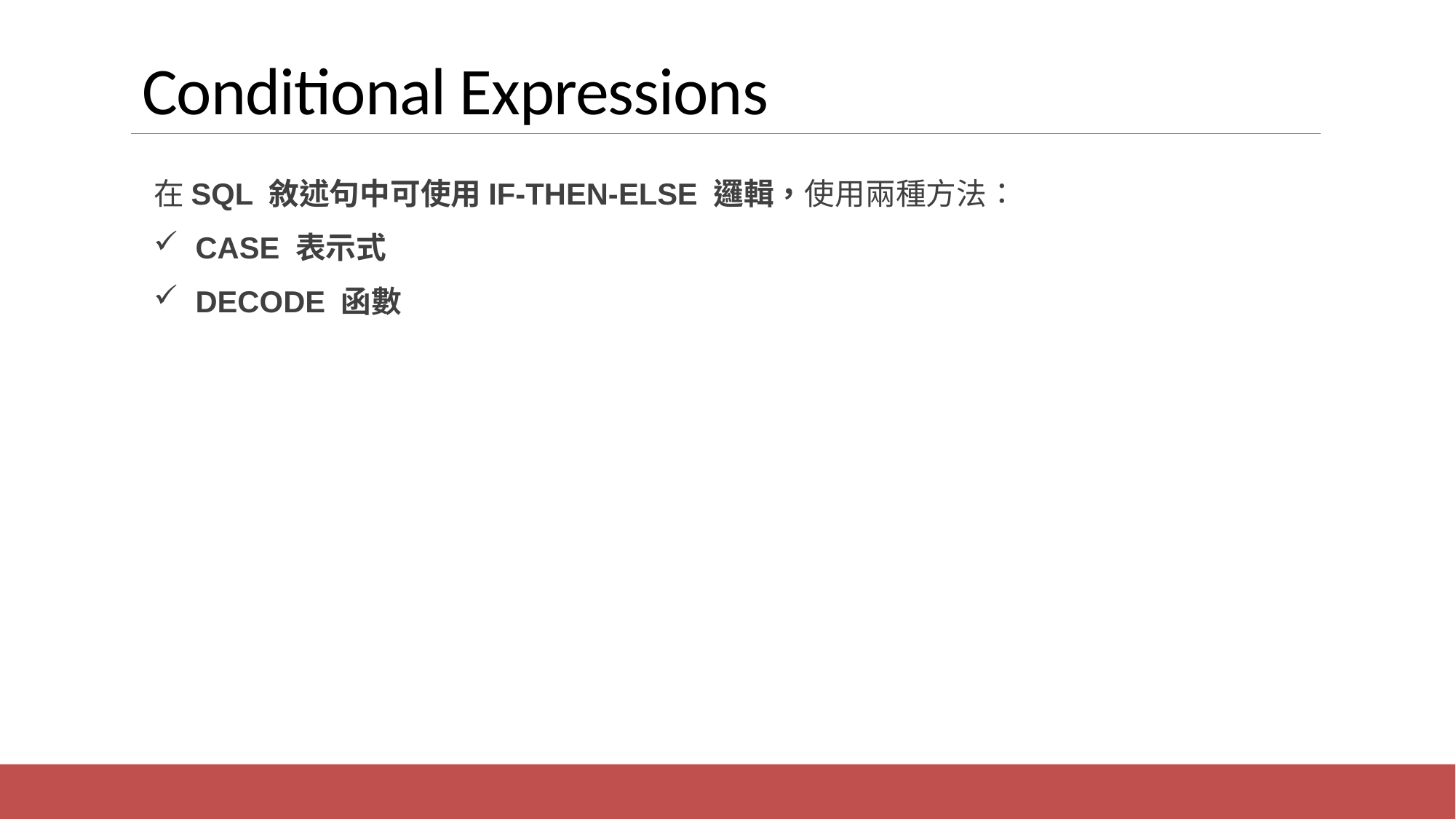

# Conditional Expressions
在SQL 敘述句中可使用IF-THEN-ELSE 邏輯，使用兩種方法：
  CASE 表示式
  DECODE 函數